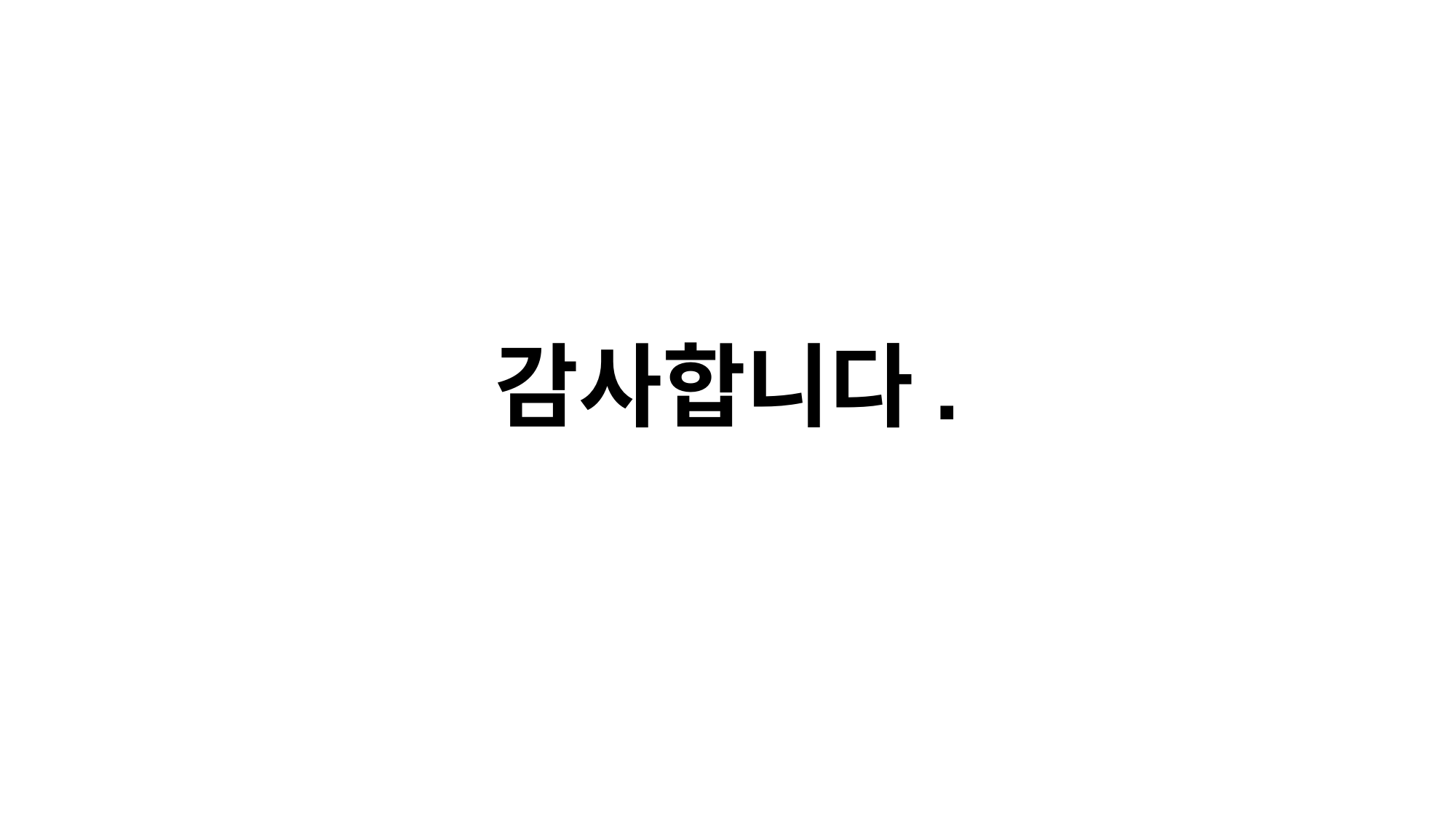

0x20 + i
배열이름 +첨자 사용 출력
5번 반복하기

#include <stdio.h>
int main()
{
    int *p, i;
int a[5] = {100, 78, 95, 66, 96};
p=a
    for(i=0; i<5; i++);
       printf(“%d “, a[i]);
    printf(“\n”);
    for(i=0;i<5;i++);

         printf(“%d “, *(p+i));

    printf(“\n”);
}
포인터 사용 출력
이 포인터 주소에 정수를 더하면 0x21로 1씩 주소가
늘어나지 않고
0x20 > 0x24씩 늘어나는데

포인터 변수에 정수를 더한다는건 변수의 자료형의
Byte를 더하는것이기 때문이다.
포인터 변수를 선언하려면 변수명 앞에
*(Asterisk, 애스터리스크)를 붙이면 된다
감사합니다.

100
78
95
66
96
p + 0
p + 1
p + 2
p + 3
p + 4
0x20
0x24
0x28
0x2C
0x31
100 78 95 66 96

100 78 95 66 96

주의

포인터 + 정수를 사용할때
*pointer + 정수처럼 괄호로 묶지 않고 사용한다면
포인터 주소를 정수만큼 더한 값으로 인식한다
(*pointer + 1을 포인터 주소의 값의 1을 더한 값으로 받는다.)

그러므로, 반드시
*(pointer + 정수)
이런 형식으로 써줘야 한다
한줄 띄우기

결과
1
2
3
4
0